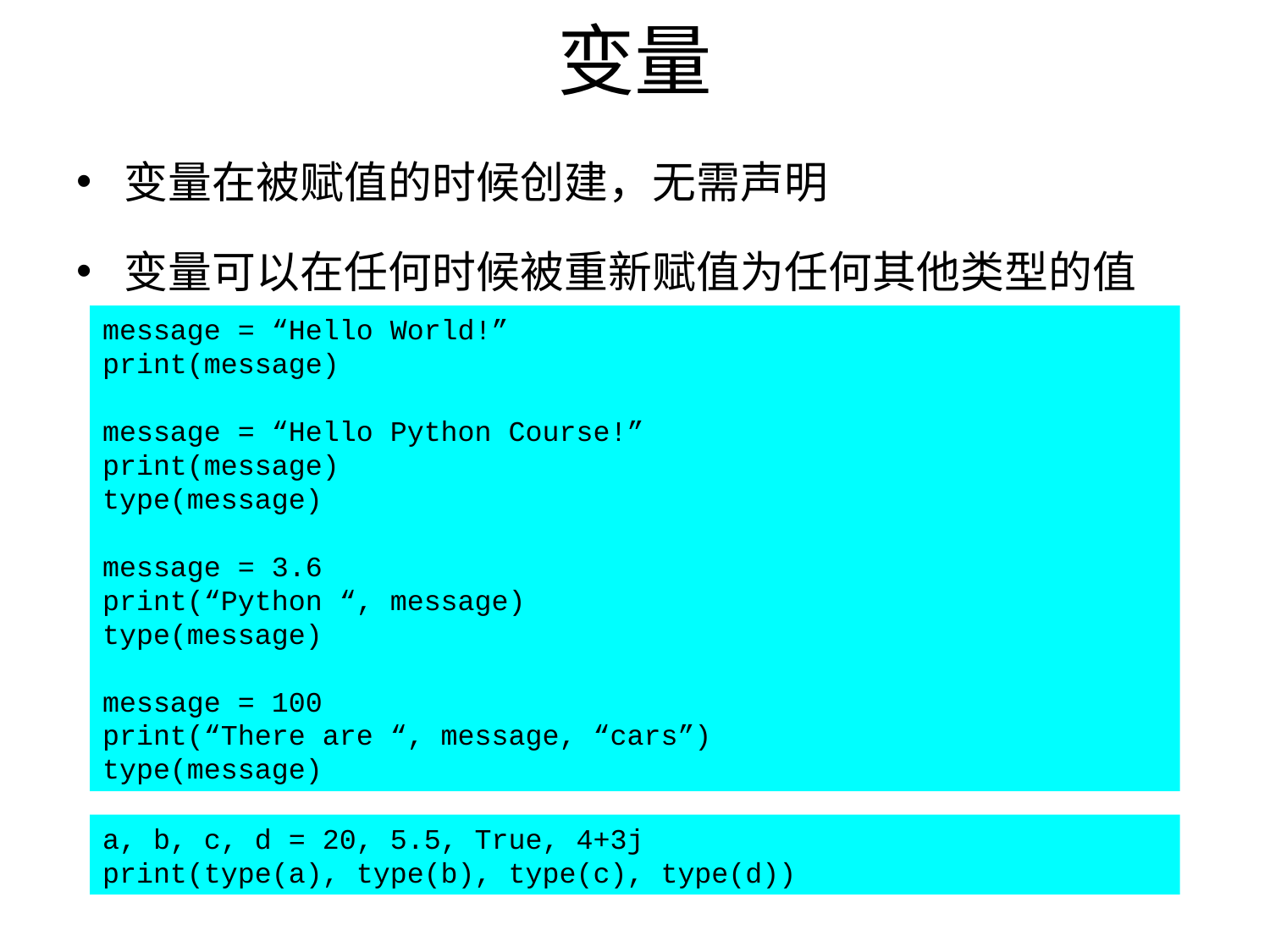

# 变量
变量在被赋值的时候创建，无需声明
变量可以在任何时候被重新赋值为任何其他类型的值
message = “Hello World!”
print(message)

message = “Hello Python Course!”
print(message)
type(message)

message = 3.6
print(“Python “, message)
type(message)

message = 100
print(“There are “, message, “cars”)
type(message)
a, b, c, d = 20, 5.5, True, 4+3j
print(type(a), type(b), type(c), type(d))